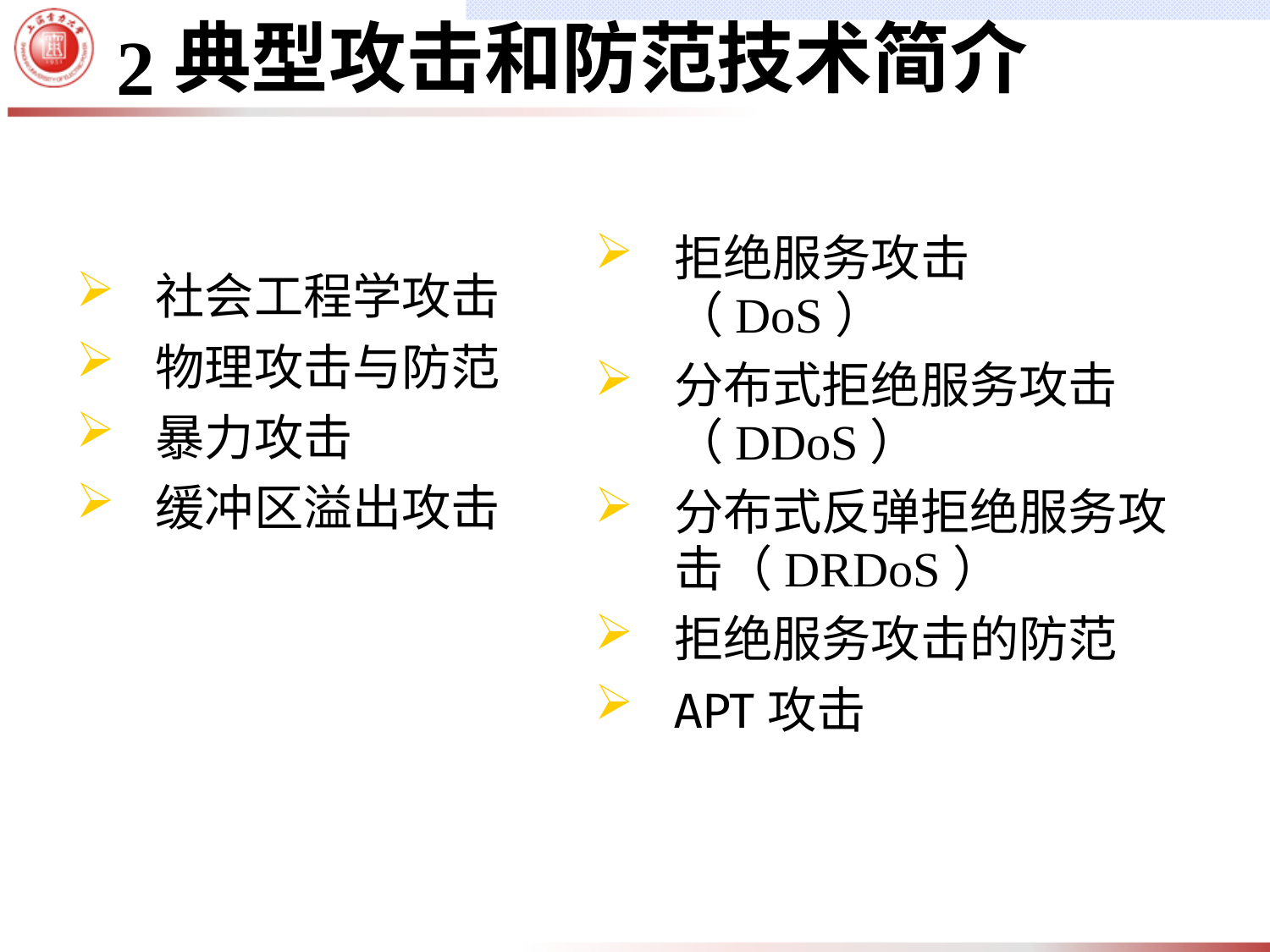

2
典型攻击和防范技术简介
社会工程学攻击
物理攻击与防范
暴力攻击
缓冲区溢出攻击
拒绝服务攻击（DoS）
分布式拒绝服务攻击（DDoS）
分布式反弹拒绝服务攻击（DRDoS）
拒绝服务攻击的防范
APT攻击